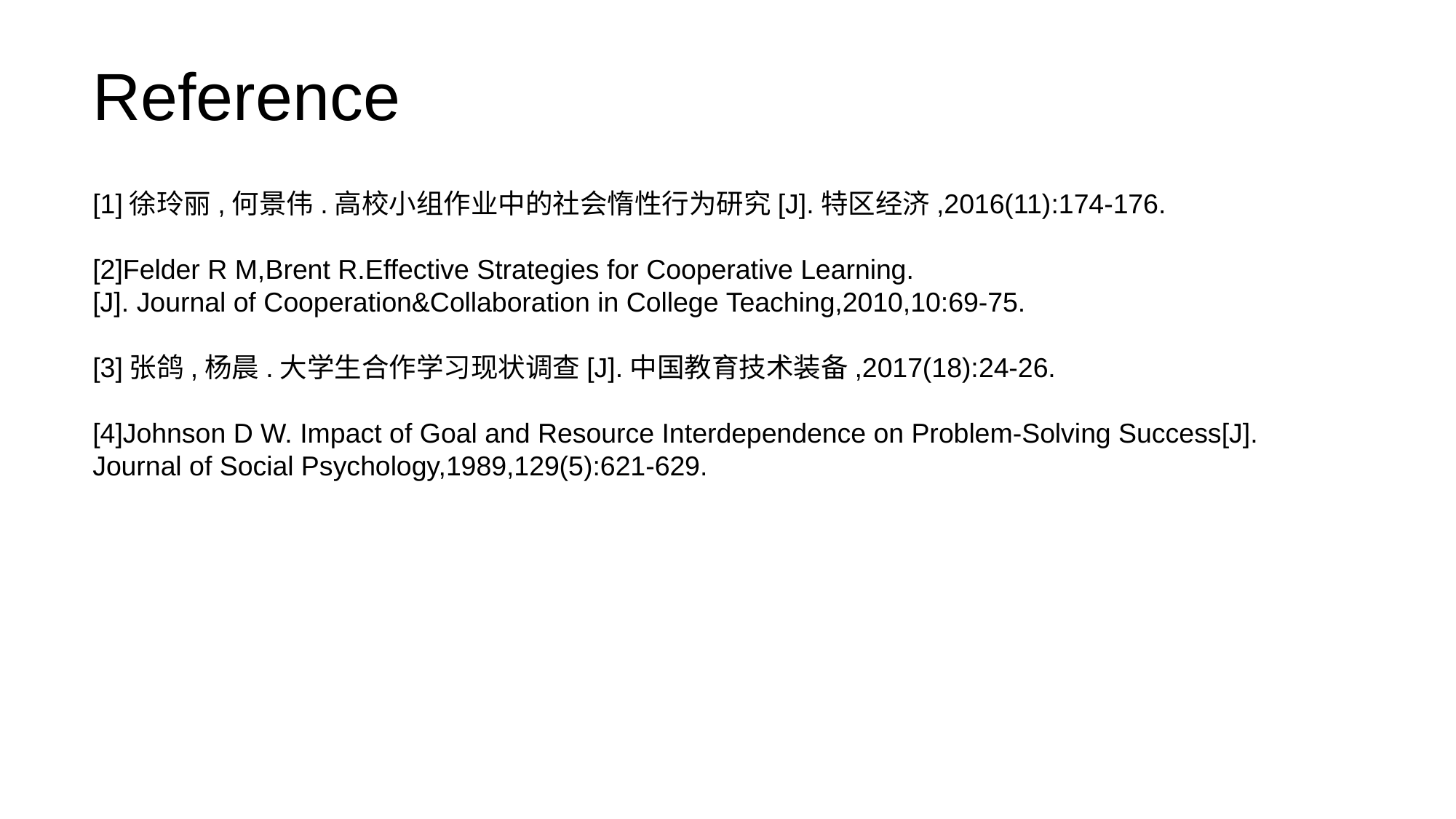

# Reference
[1]徐玲丽,何景伟.高校小组作业中的社会惰性行为研究[J].特区经济,2016(11):174-176.

[2]Felder R M,Brent R.Effective Strategies for Cooperative Learning.[J]. Journal of Cooperation&Collaboration in College Teaching,2010,10:69-75.

[3]张鸽,杨晨.大学生合作学习现状调查[J].中国教育技术装备,2017(18):24-26.

[4]Johnson D W. Impact of Goal and Resource Interdependence on Problem-Solving Success[J]. Journal of Social Psychology,1989,129(5):621-629.